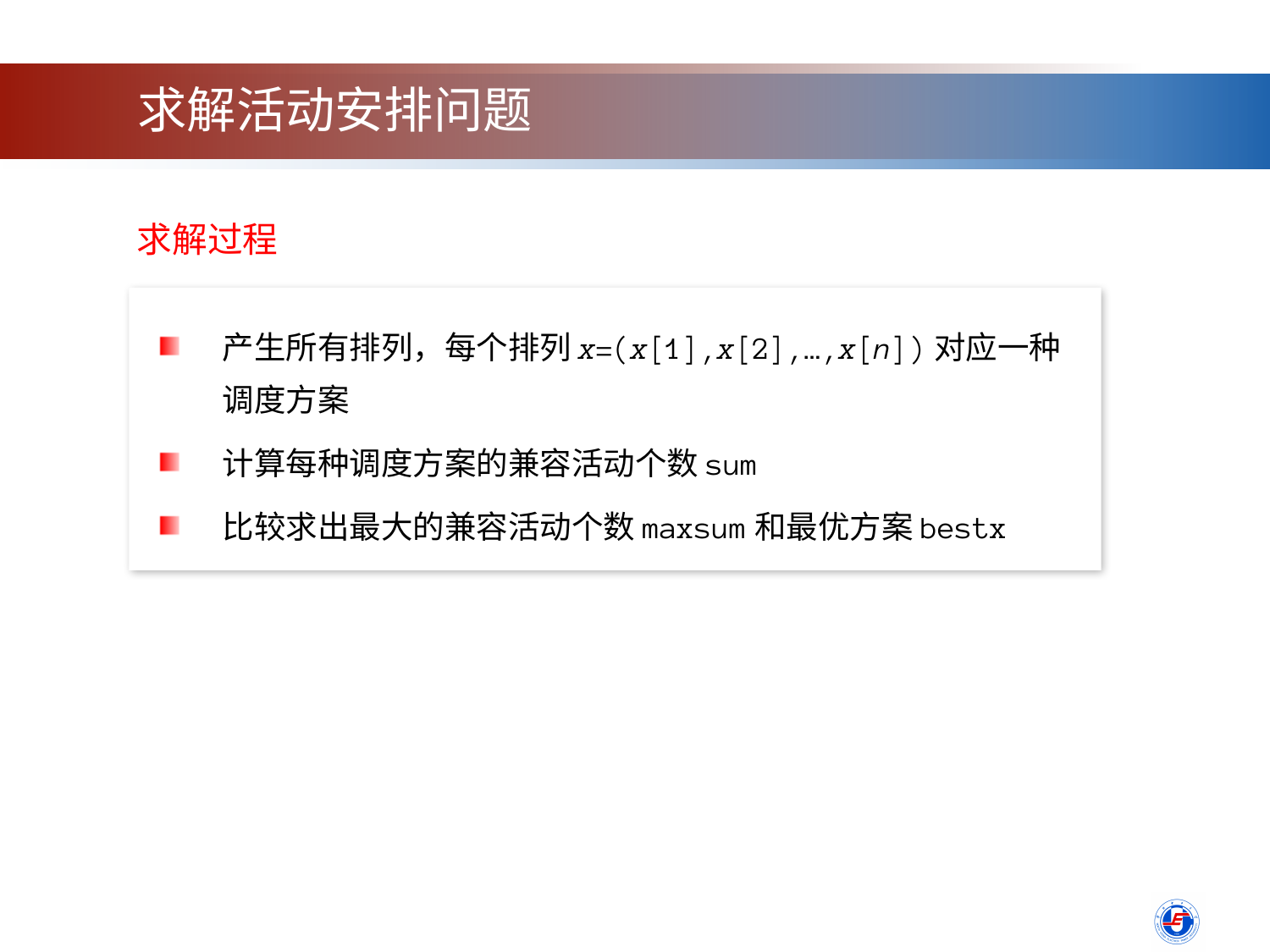

求解活动安排问题
求解过程
产生所有排列，每个排列x=(x[1],x[2],…,x[n])对应一种调度方案
计算每种调度方案的兼容活动个数sum
比较求出最大的兼容活动个数maxsum和最优方案bestx